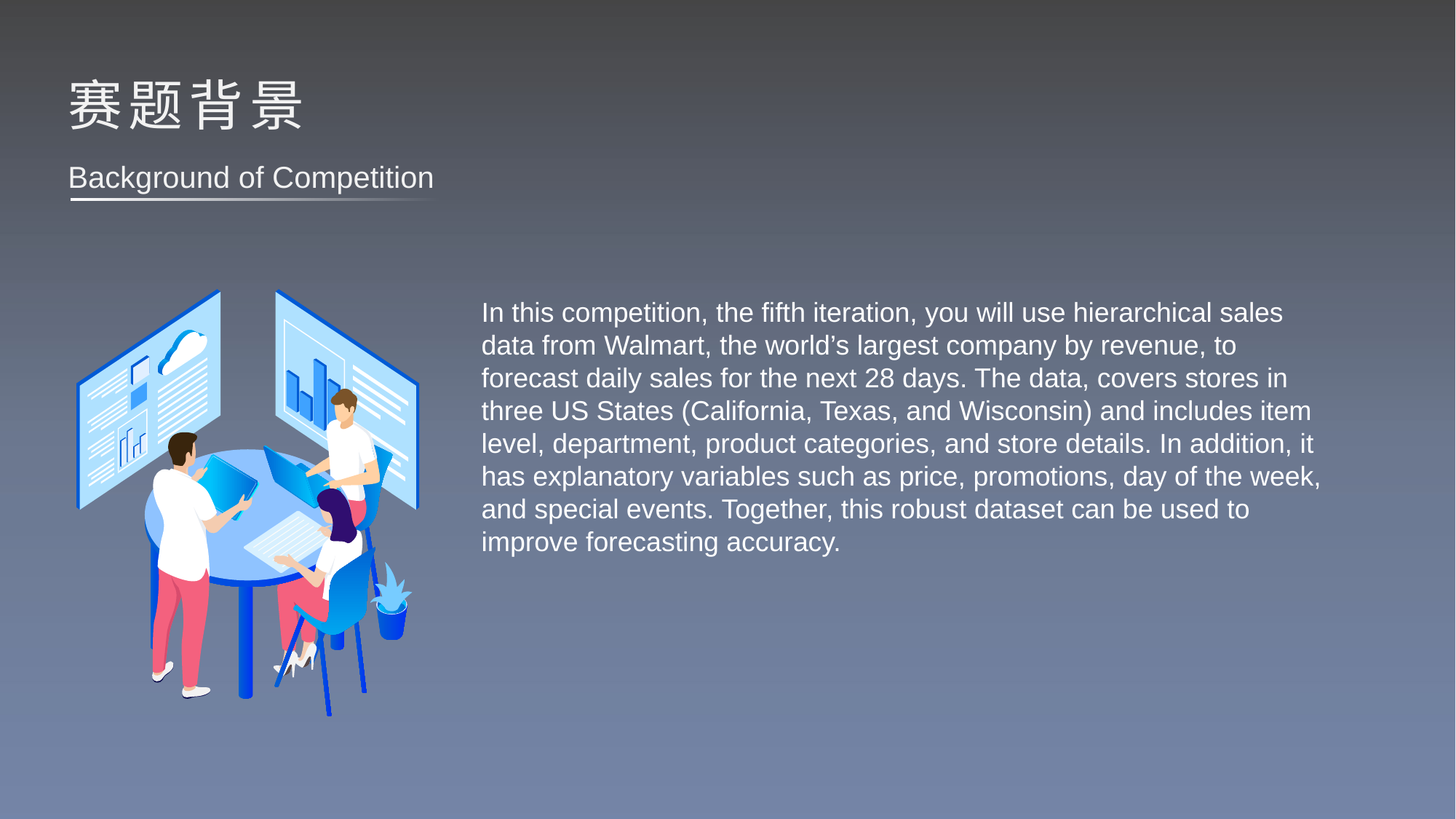

# 赛题背景
Background of Competition

In this competition, the fifth iteration, you will use hierarchical sales data from Walmart, the world’s largest company by revenue, to forecast daily sales for the next 28 days. The data, covers stores in three US States (California, Texas, and Wisconsin) and includes item level, department, product categories, and store details. In addition, it has explanatory variables such as price, promotions, day of the week, and special events. Together, this robust dataset can be used to improve forecasting accuracy.